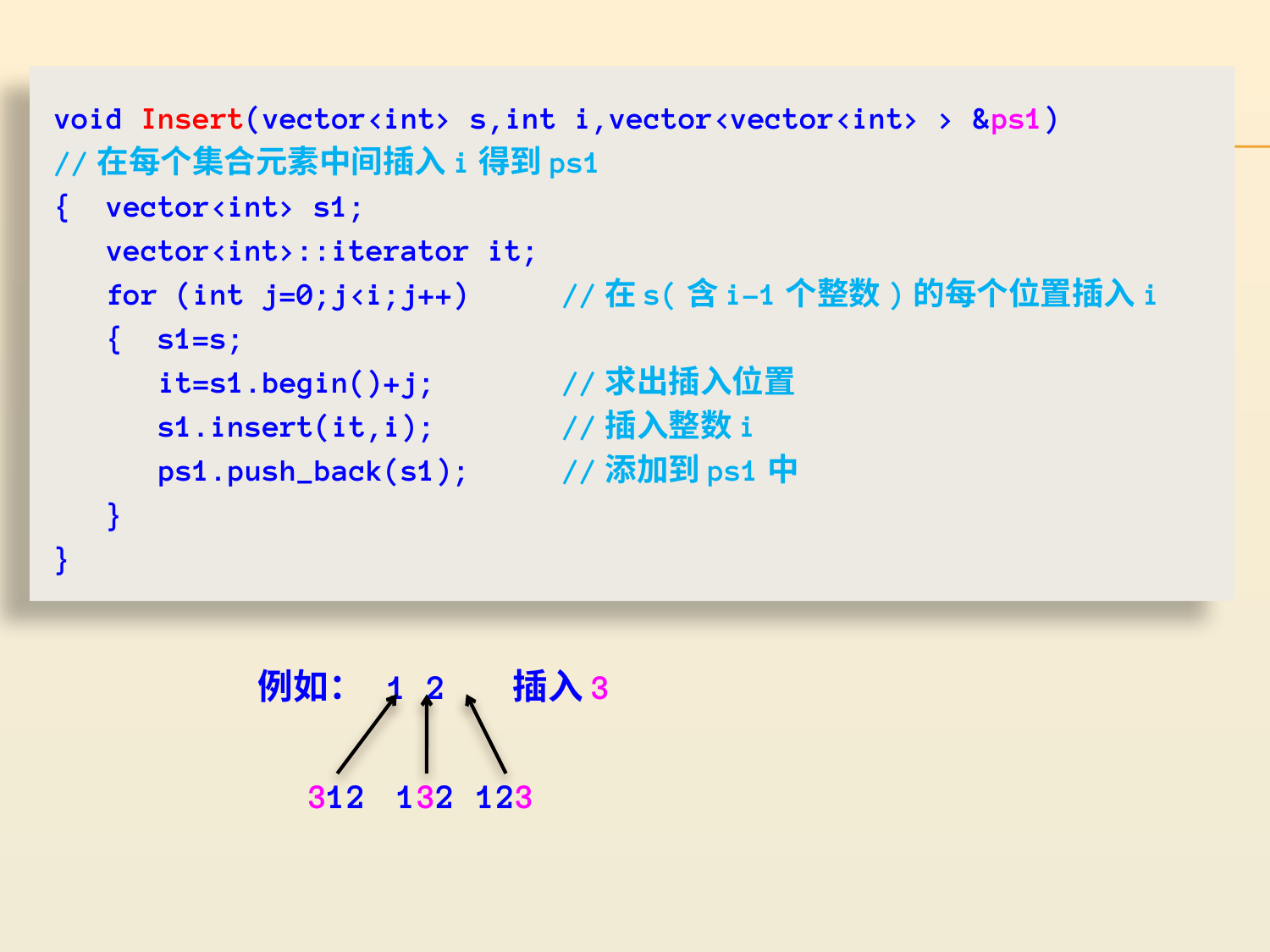

void Insert(vector<int> s,int i,vector<vector<int> > &ps1)
//在每个集合元素中间插入i得到ps1
{  vector<int> s1;
   vector<int>::iterator it;
   for (int j=0;j<i;j++)	//在s(含i-1个整数)的每个位置插入i
   {  s1=s;
      it=s1.begin()+j;	//求出插入位置
      s1.insert(it,i);	//插入整数i
      ps1.push_back(s1);	//添加到ps1中
   }
}
例如：  1 2   插入3
312
132
123